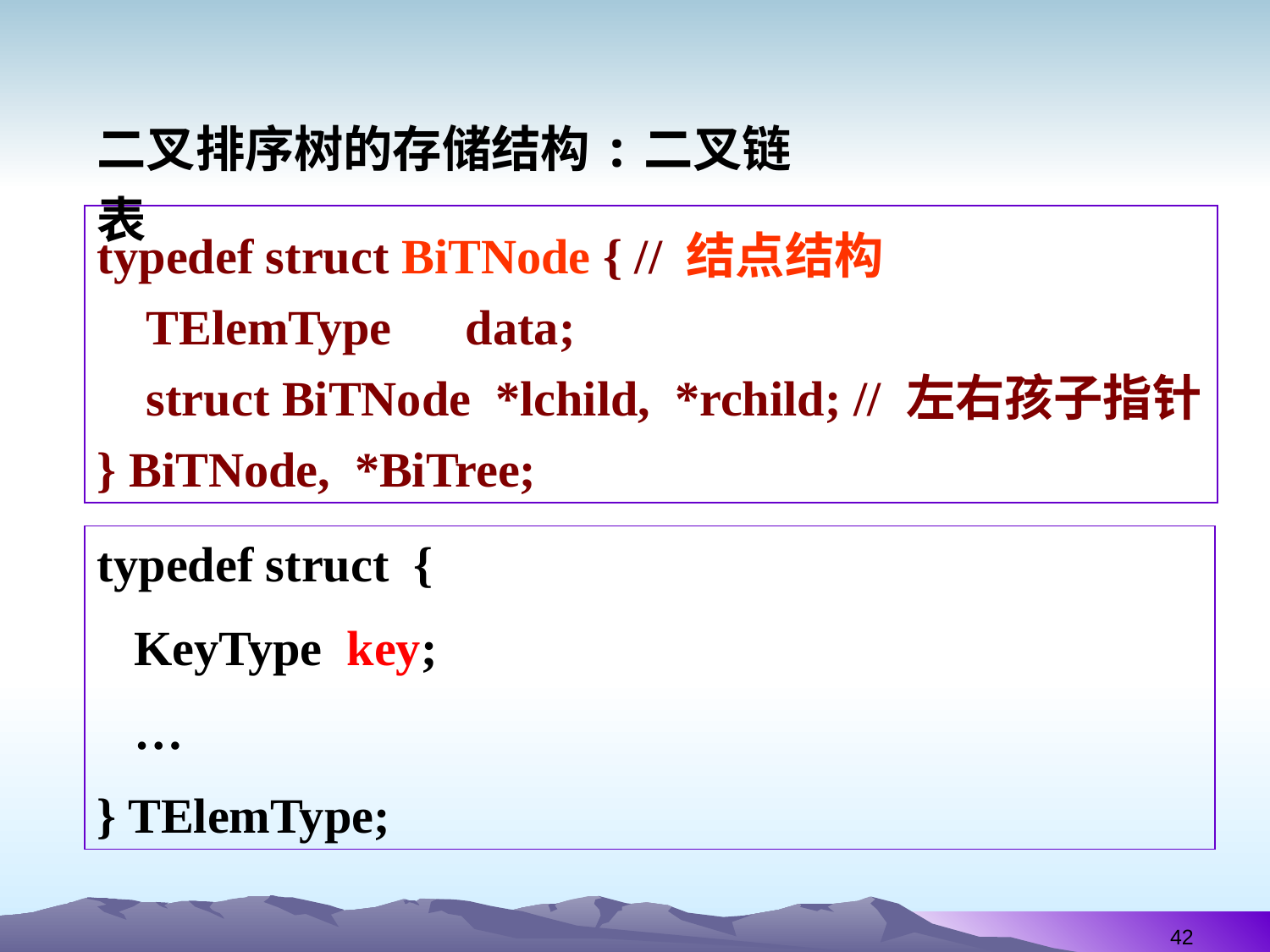

二叉排序树的存储结构:二叉链表
typedef struct BiTNode { // 结点结构
    TElemType      data;
    struct BiTNode  *lchild,  *rchild; // 左右孩子指针
} BiTNode,  *BiTree;
typedef struct  {
   KeyType  key;
   …
} TElemType;
42